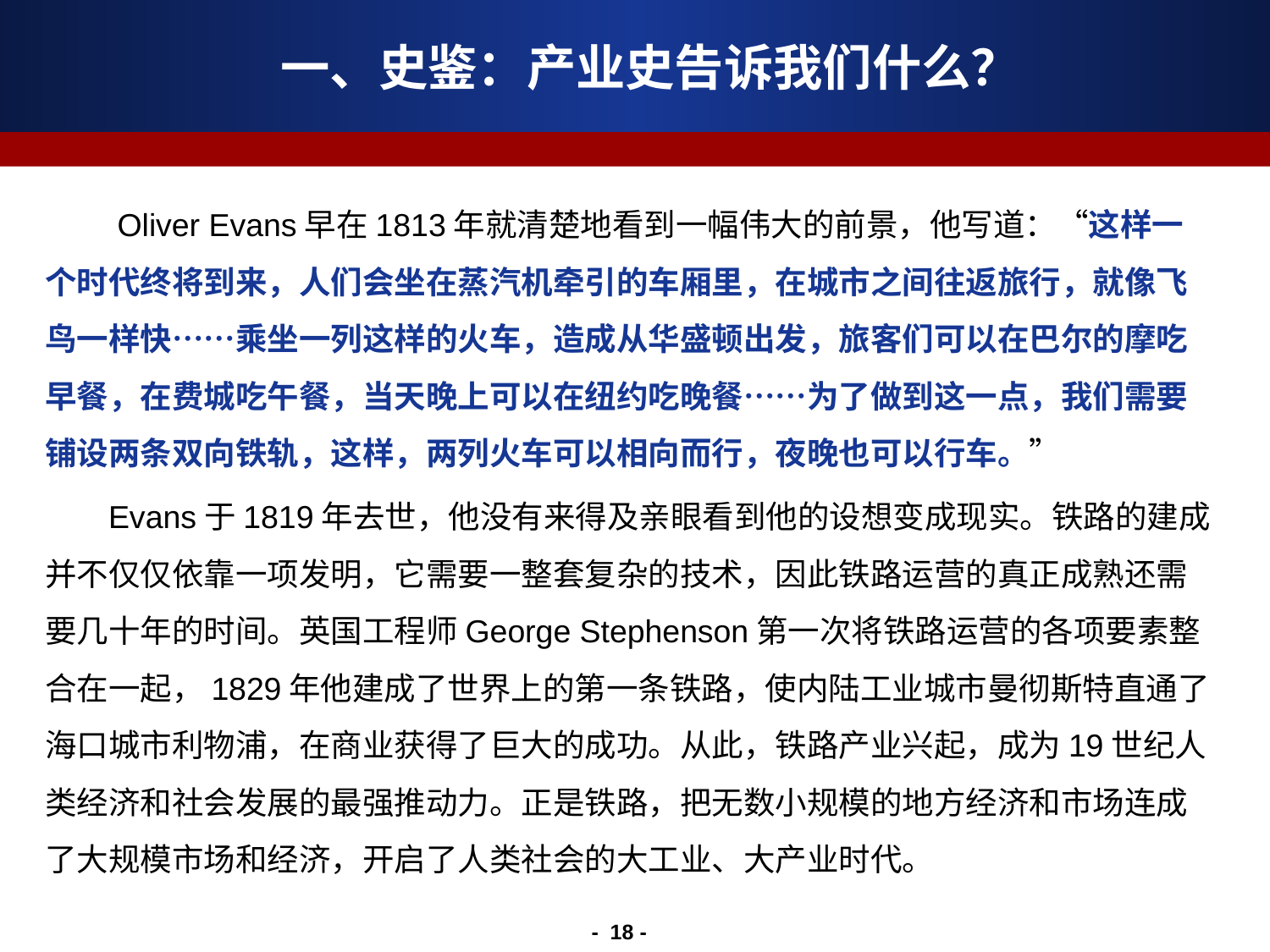

一、史鉴：产业史告诉我们什么？
 Oliver Evans早在1813年就清楚地看到一幅伟大的前景，他写道：“这样一个时代终将到来，人们会坐在蒸汽机牵引的车厢里，在城市之间往返旅行，就像飞鸟一样快……乘坐一列这样的火车，造成从华盛顿出发，旅客们可以在巴尔的摩吃早餐，在费城吃午餐，当天晚上可以在纽约吃晚餐……为了做到这一点，我们需要铺设两条双向铁轨，这样，两列火车可以相向而行，夜晚也可以行车。”
Evans于1819年去世，他没有来得及亲眼看到他的设想变成现实。铁路的建成并不仅仅依靠一项发明，它需要一整套复杂的技术，因此铁路运营的真正成熟还需要几十年的时间。英国工程师George Stephenson第一次将铁路运营的各项要素整合在一起，1829年他建成了世界上的第一条铁路，使内陆工业城市曼彻斯特直通了海口城市利物浦，在商业获得了巨大的成功。从此，铁路产业兴起，成为19世纪人类经济和社会发展的最强推动力。正是铁路，把无数小规模的地方经济和市场连成了大规模市场和经济，开启了人类社会的大工业、大产业时代。